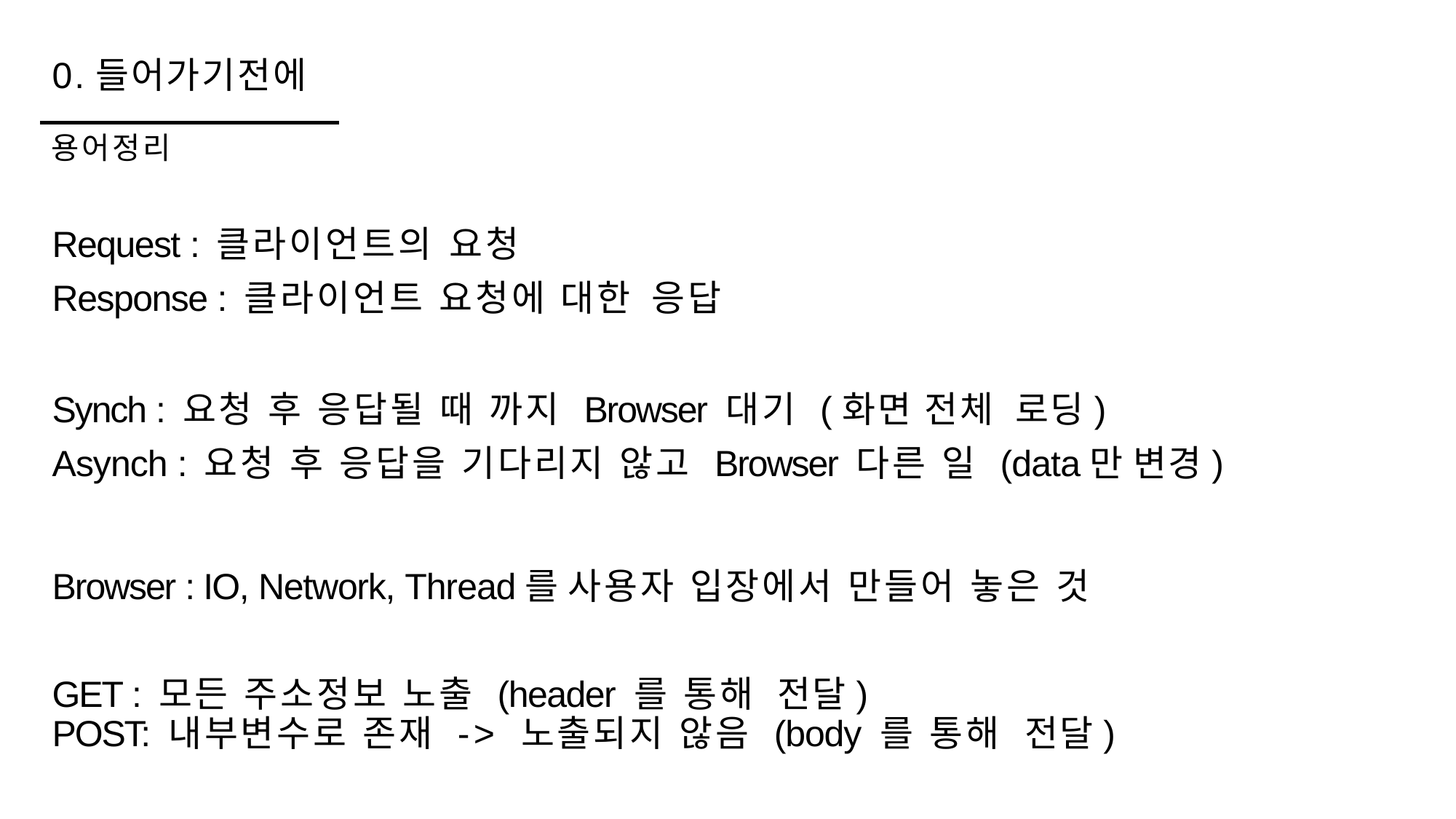

# 0.들어가기전에

용어정리

Request : 클라이언트의 요청
Response : 클라이언트 요청에 대한 응답

Synch : 요청 후 응답될 때 까지 Browser 대기 (화면 전체 로딩)
Asynch : 요청 후 응답을 기다리지 않고 Browser 다른 일 (data만 변경)
Browser : IO, Network, Thread를 사용자 입장에서 만들어 놓은 것  GET : 모든 주소정보 노출 (header 를 통해 전달)
POST: 내부변수로 존재 -> 노출되지 않음 (body 를 통해 전달)